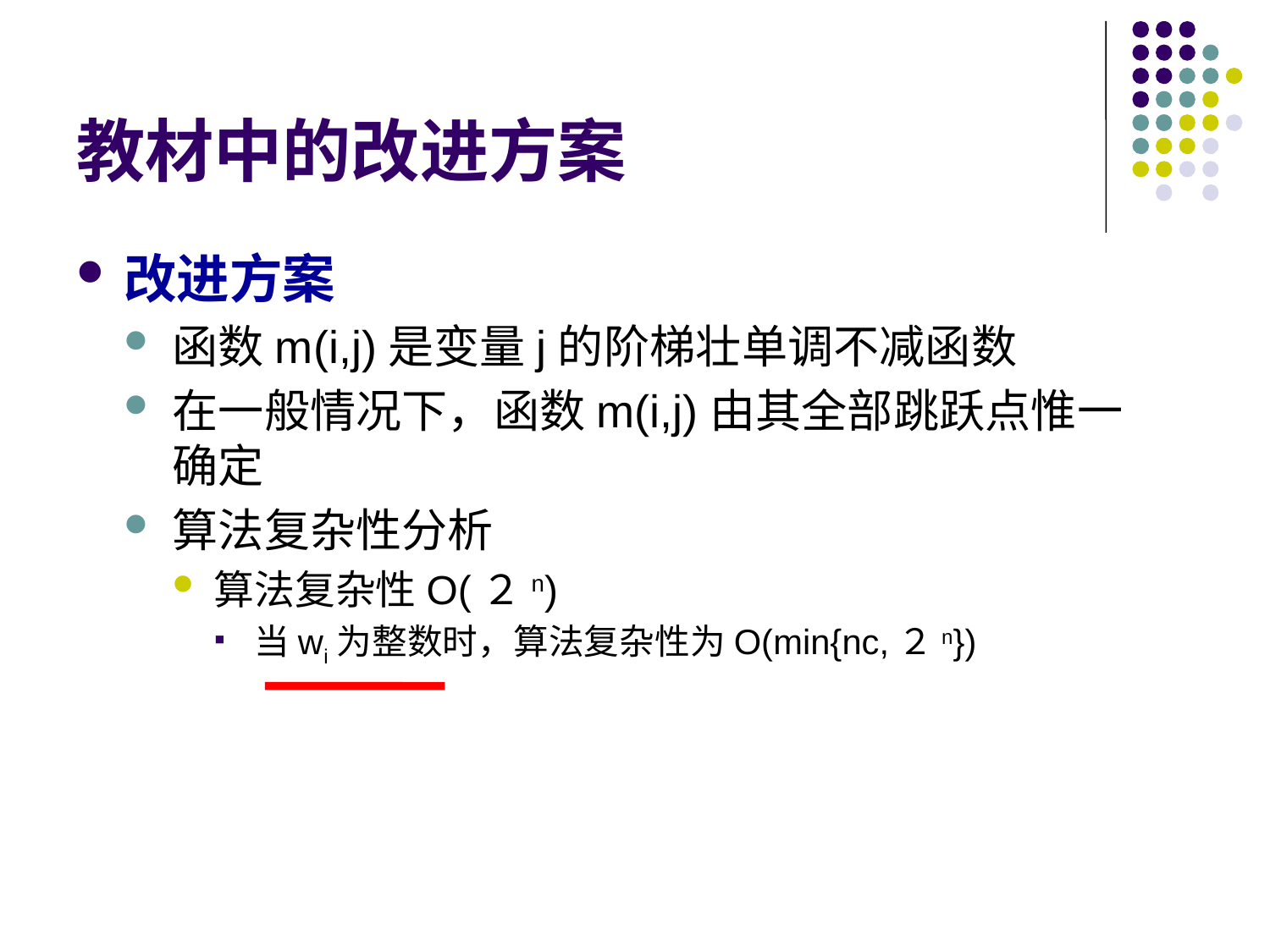

# 教材中的改进方案
改进方案
函数m(i,j)是变量j的阶梯壮单调不减函数
在一般情况下，函数m(i,j)由其全部跳跃点惟一确定
算法复杂性分析
算法复杂性O(２n)
当wi为整数时，算法复杂性为O(min{nc,２n})